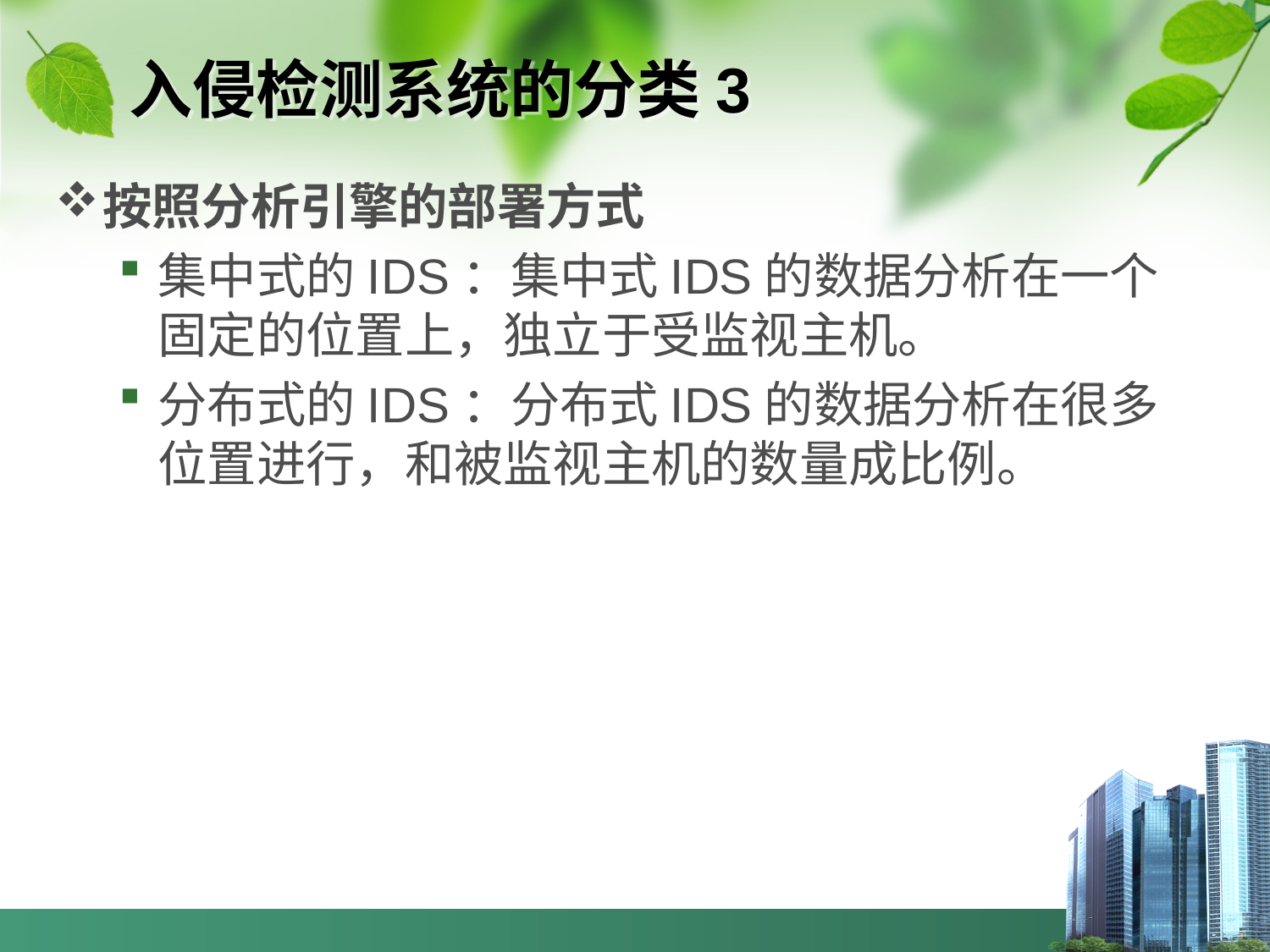

# 入侵检测系统的分类3
按照分析引擎的部署方式
集中式的IDS：集中式IDS的数据分析在一个固定的位置上，独立于受监视主机。
分布式的IDS：分布式IDS的数据分析在很多位置进行，和被监视主机的数量成比例。